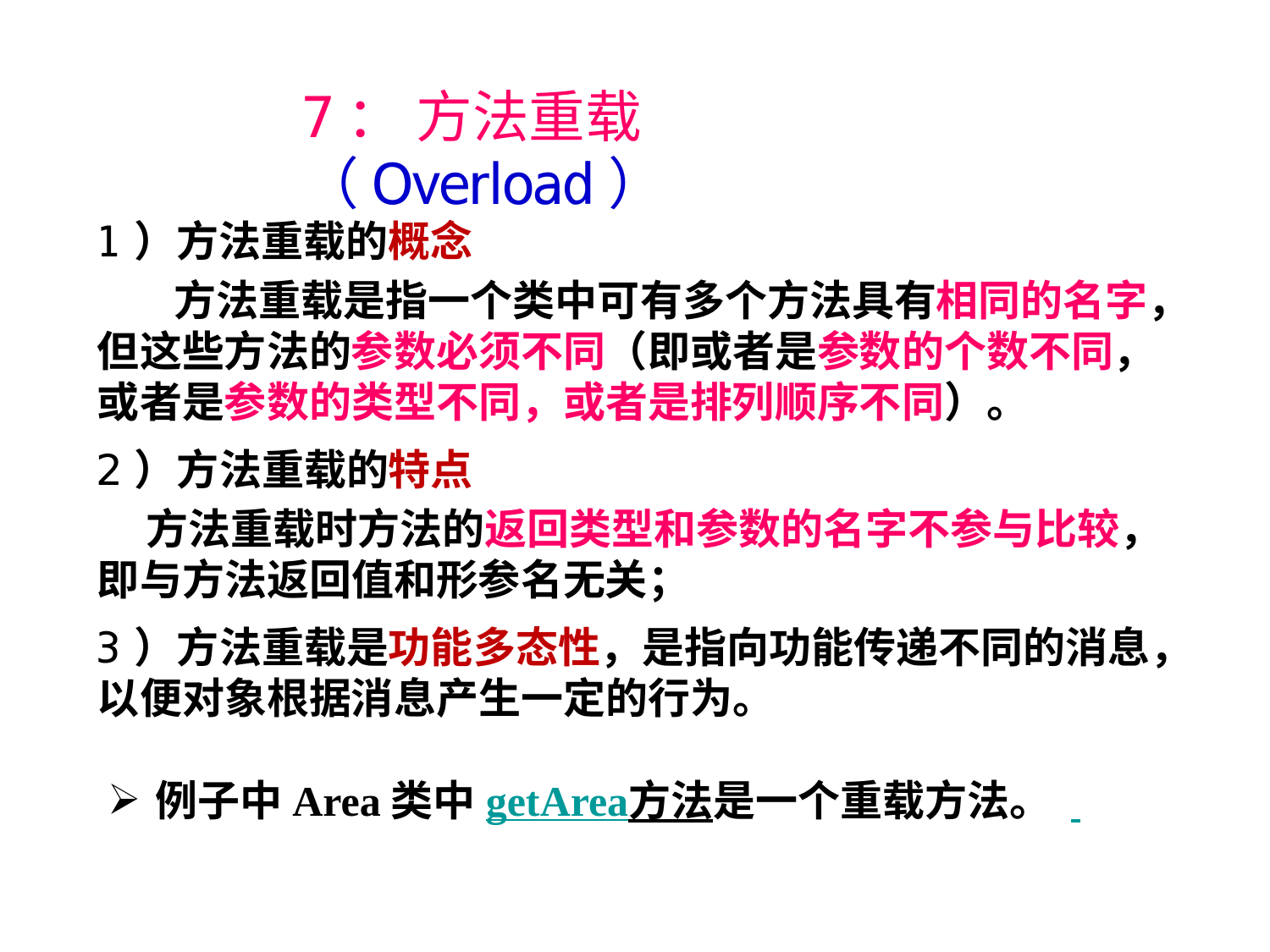

7： 方法重载 （Overload）
1）方法重载的概念
       方法重载是指一个类中可有多个方法具有相同的名字，但这些方法的参数必须不同（即或者是参数的个数不同，或者是参数的类型不同，或者是排列顺序不同）。
2）方法重载的特点
    方法重载时方法的返回类型和参数的名字不参与比较，即与方法返回值和形参名无关；
3）方法重载是功能多态性，是指向功能传递不同的消息，以便对象根据消息产生一定的行为。
例子中Area类中getArea方法是一个重载方法。